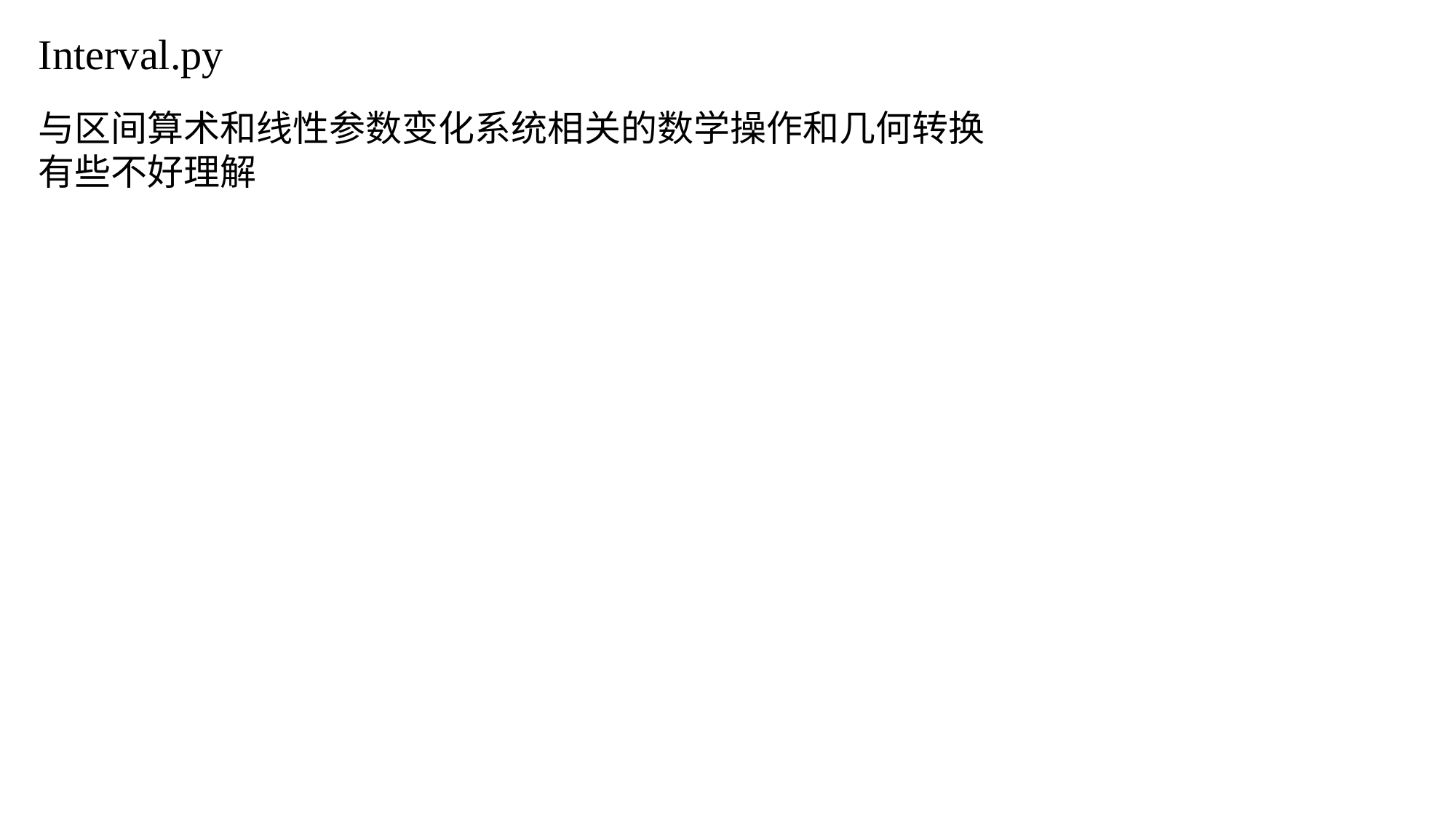

Interval.py
与区间算术和线性参数变化系统相关的数学操作和几何转换
有些不好理解